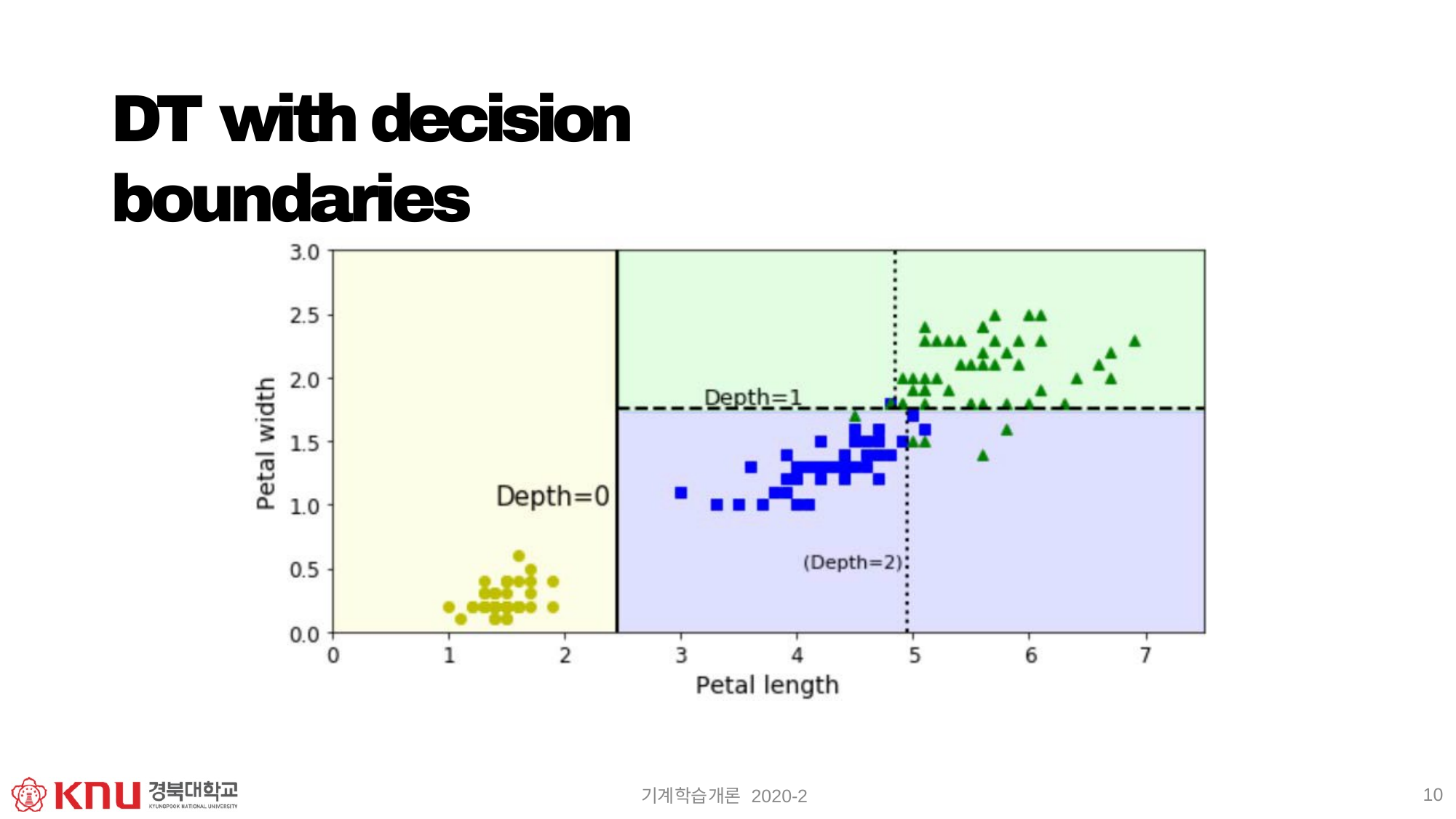

# DT with decision boundaries

10
기계학습개론 2020-2